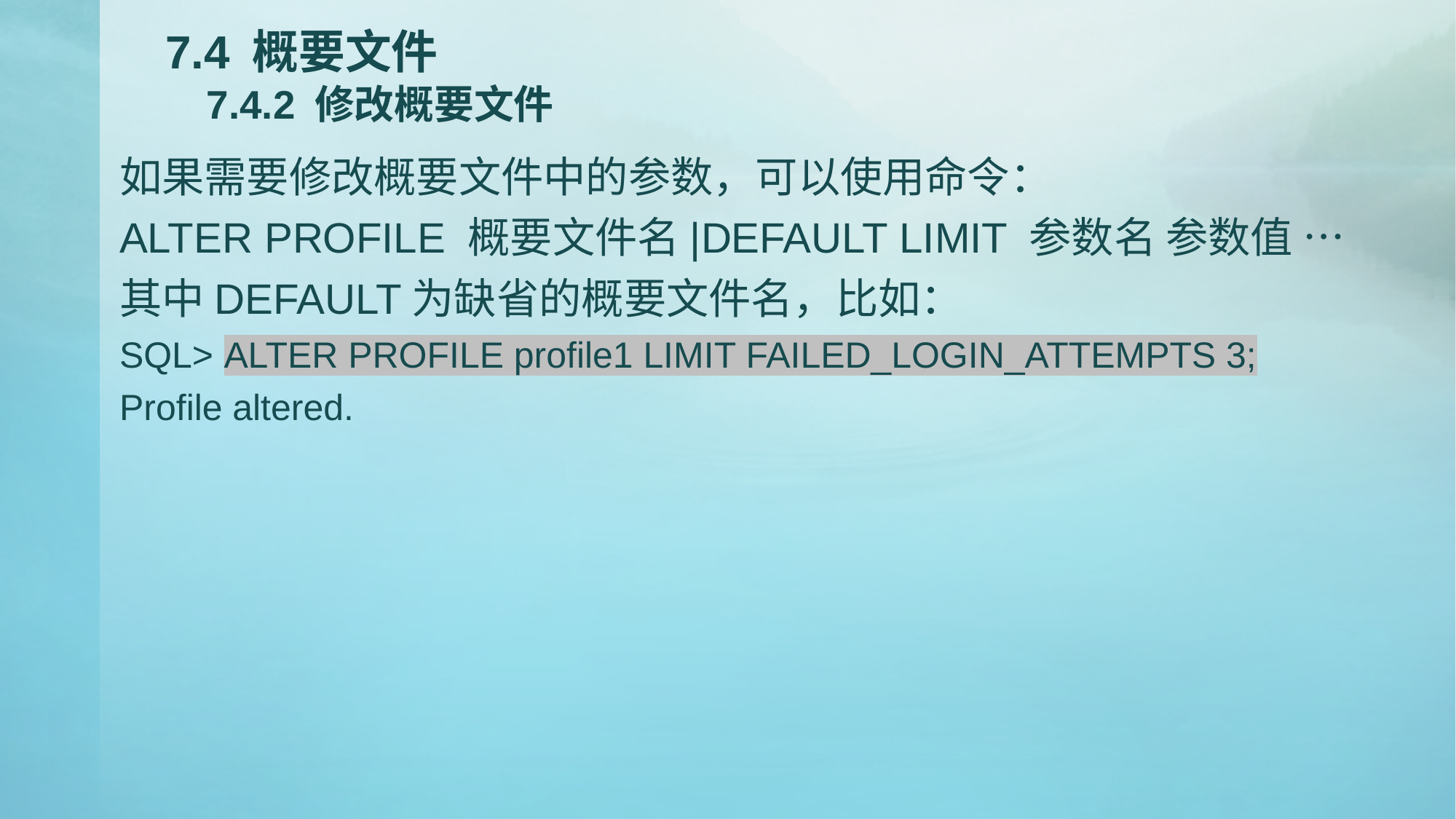

# 7.4 概要文件 7.4.2 修改概要文件
如果需要修改概要文件中的参数，可以使用命令：
ALTER PROFILE 概要文件名|DEFAULT LIMIT 参数名 参数值 …
其中DEFAULT为缺省的概要文件名，比如：
SQL> ALTER PROFILE profile1 LIMIT FAILED_LOGIN_ATTEMPTS 3;
Profile altered.